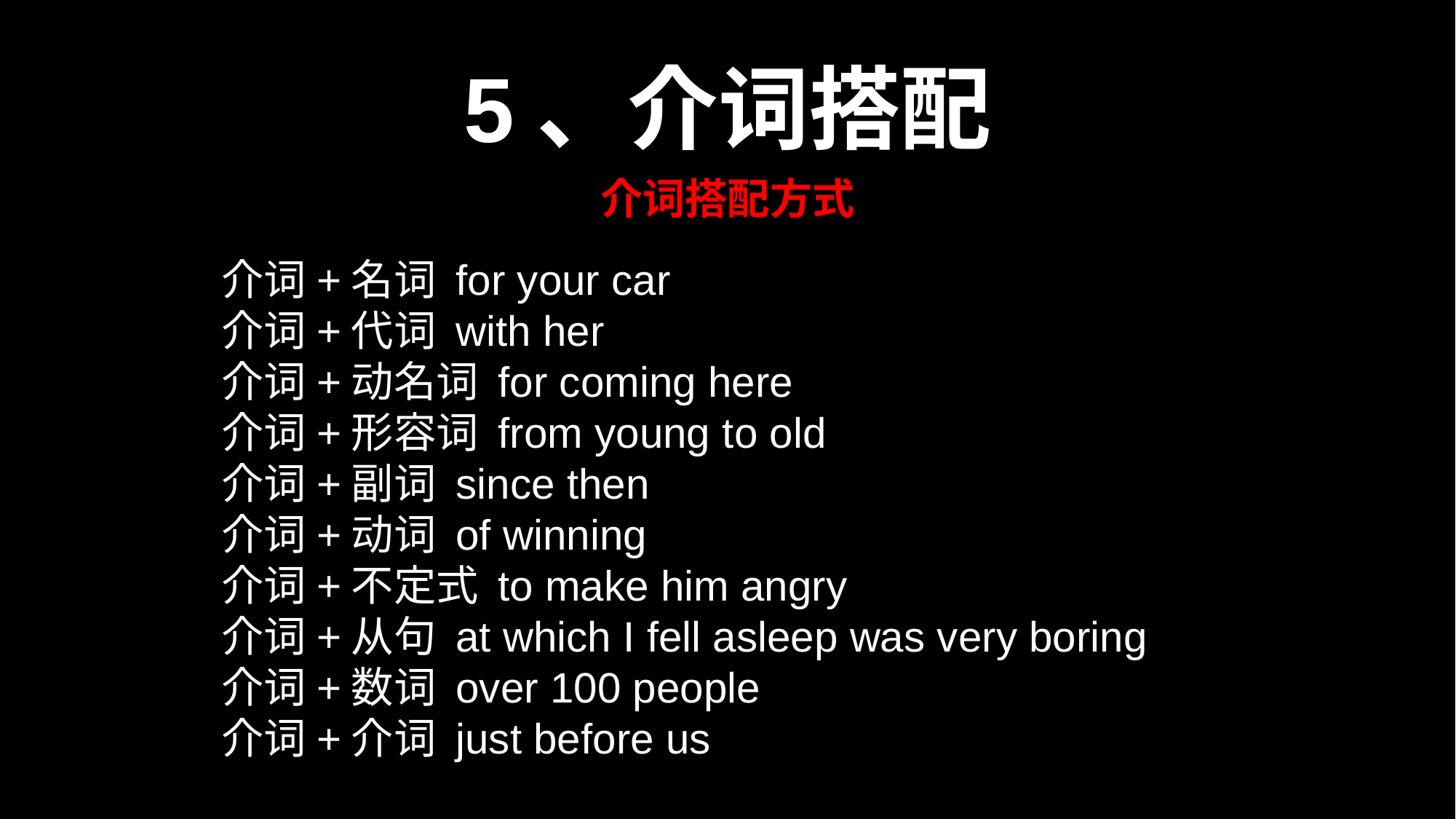

5、介词搭配
介词搭配方式
介词+名词 for your car
介词+代词 with her
介词+动名词 for coming here
介词+形容词 from young to old
介词+副词 since then
介词+动词 of winning
介词+不定式 to make him angry
介词+从句 at which I fell asleep was very boring
介词+数词 over 100 people
介词+介词 just before us